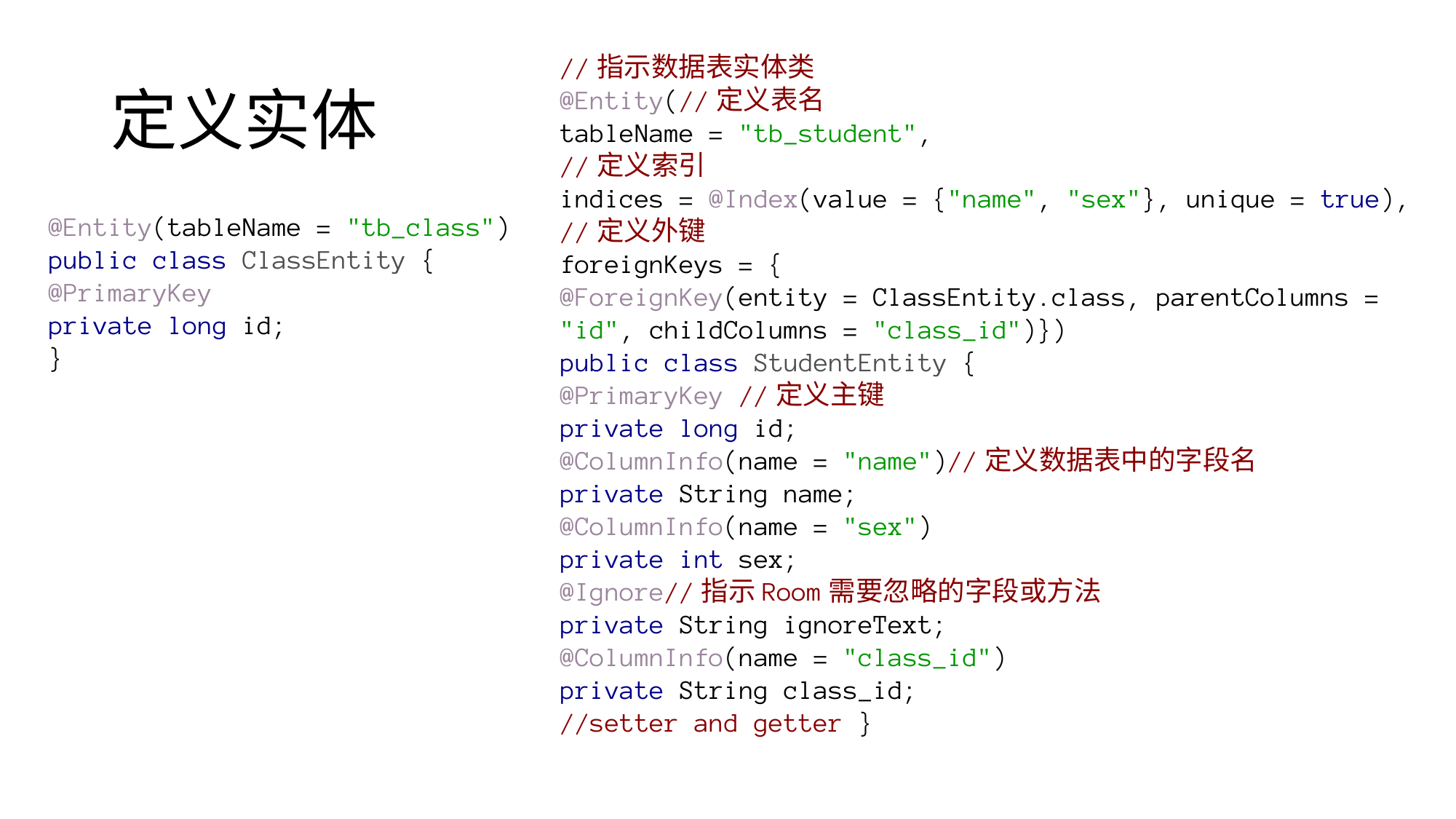

# 定义实体
//指示数据表实体类
@Entity(//定义表名
tableName = "tb_student",
//定义索引
indices = @Index(value = {"name", "sex"}, unique = true),
//定义外键
foreignKeys = {
@ForeignKey(entity = ClassEntity.class, parentColumns = "id", childColumns = "class_id")})
public class StudentEntity {
@PrimaryKey //定义主键
private long id;
@ColumnInfo(name = "name")//定义数据表中的字段名
private String name;
@ColumnInfo(name = "sex")
private int sex;
@Ignore//指示Room需要忽略的字段或方法
private String ignoreText;
@ColumnInfo(name = "class_id")
private String class_id;
//setter and getter }
@Entity(tableName = "tb_class") public class ClassEntity {
@PrimaryKey
private long id;
}